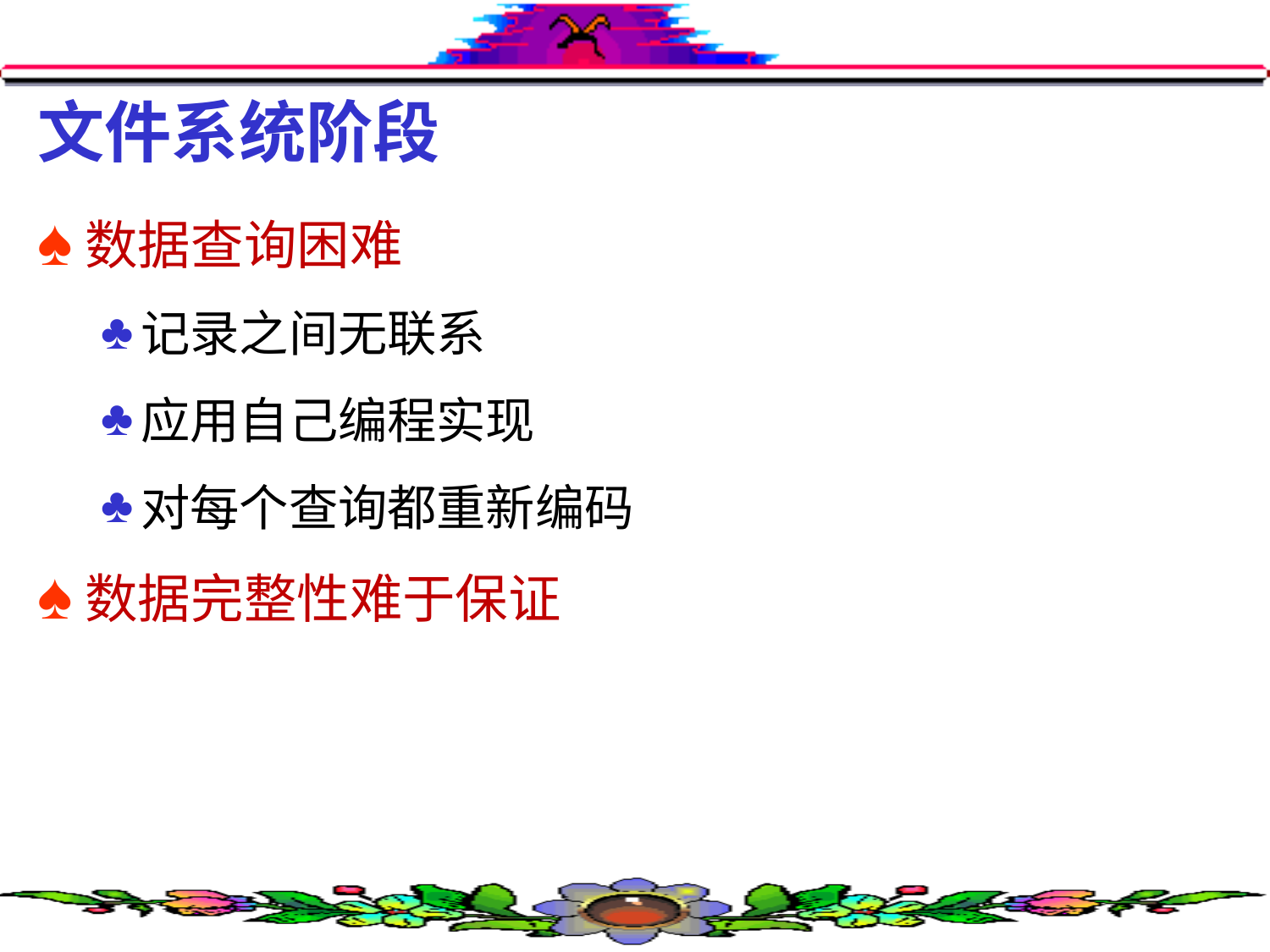

# 文件系统阶段
数据查询困难
记录之间无联系
应用自己编程实现
对每个查询都重新编码
数据完整性难于保证